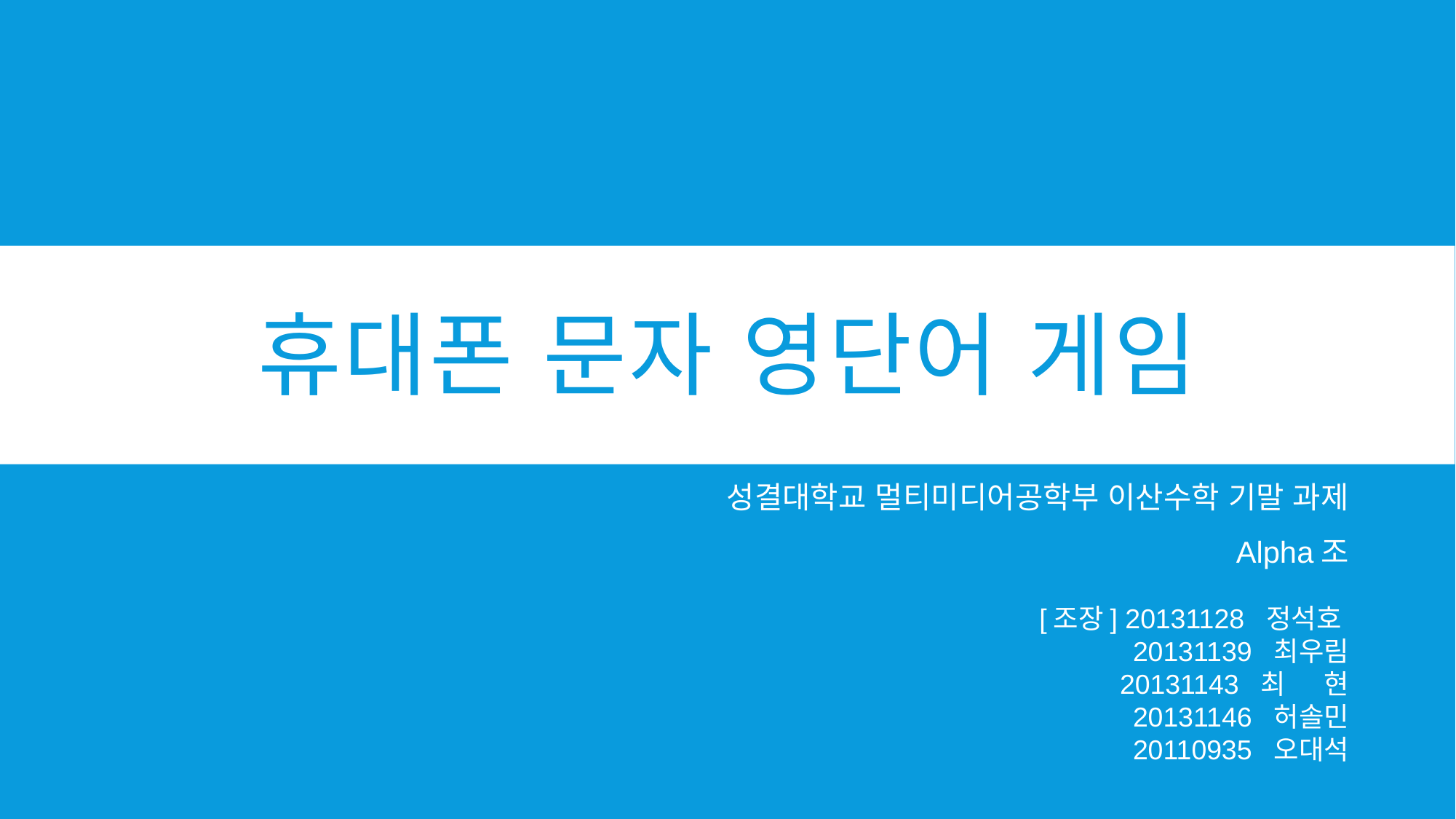

# 휴대폰 문자 영단어 게임
성결대학교 멀티미디어공학부 이산수학 기말 과제
Alpha조

[조장] 20131128  정석호
20131139  최우림
20131143  최     현
20131146  허솔민
20110935  오대석